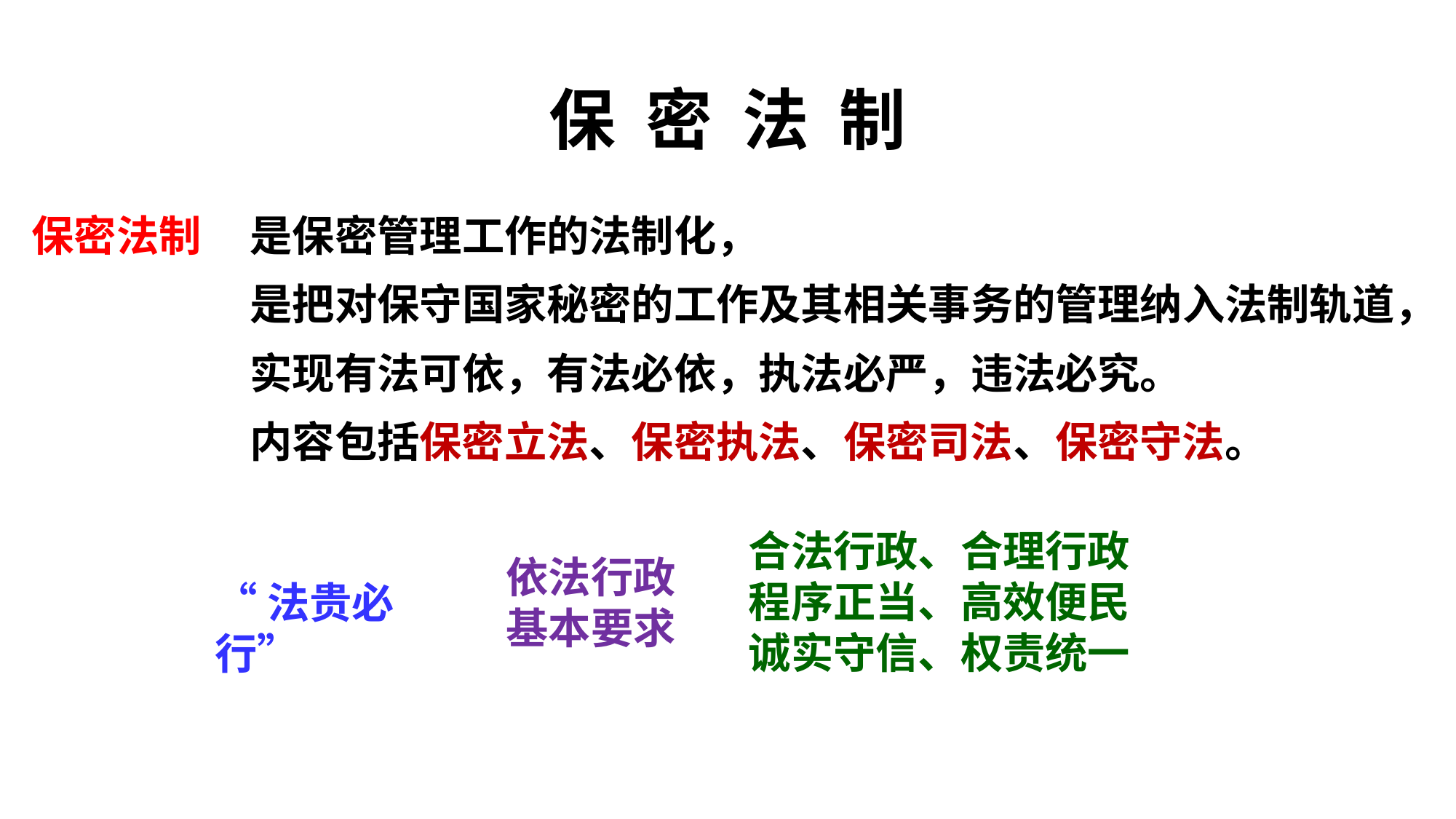

# 保  密  法  制
保密法制	是保密管理工作的法制化，
		是把对保守国家秘密的工作及其相关事务的管理纳入法制轨道，
		实现有法可依，有法必依，执法必严，违法必究。
		内容包括保密立法、保密执法、保密司法、保密守法。
合法行政、合理行政
程序正当、高效便民
诚实守信、权责统一
依法行政
基本要求
“法贵必行”